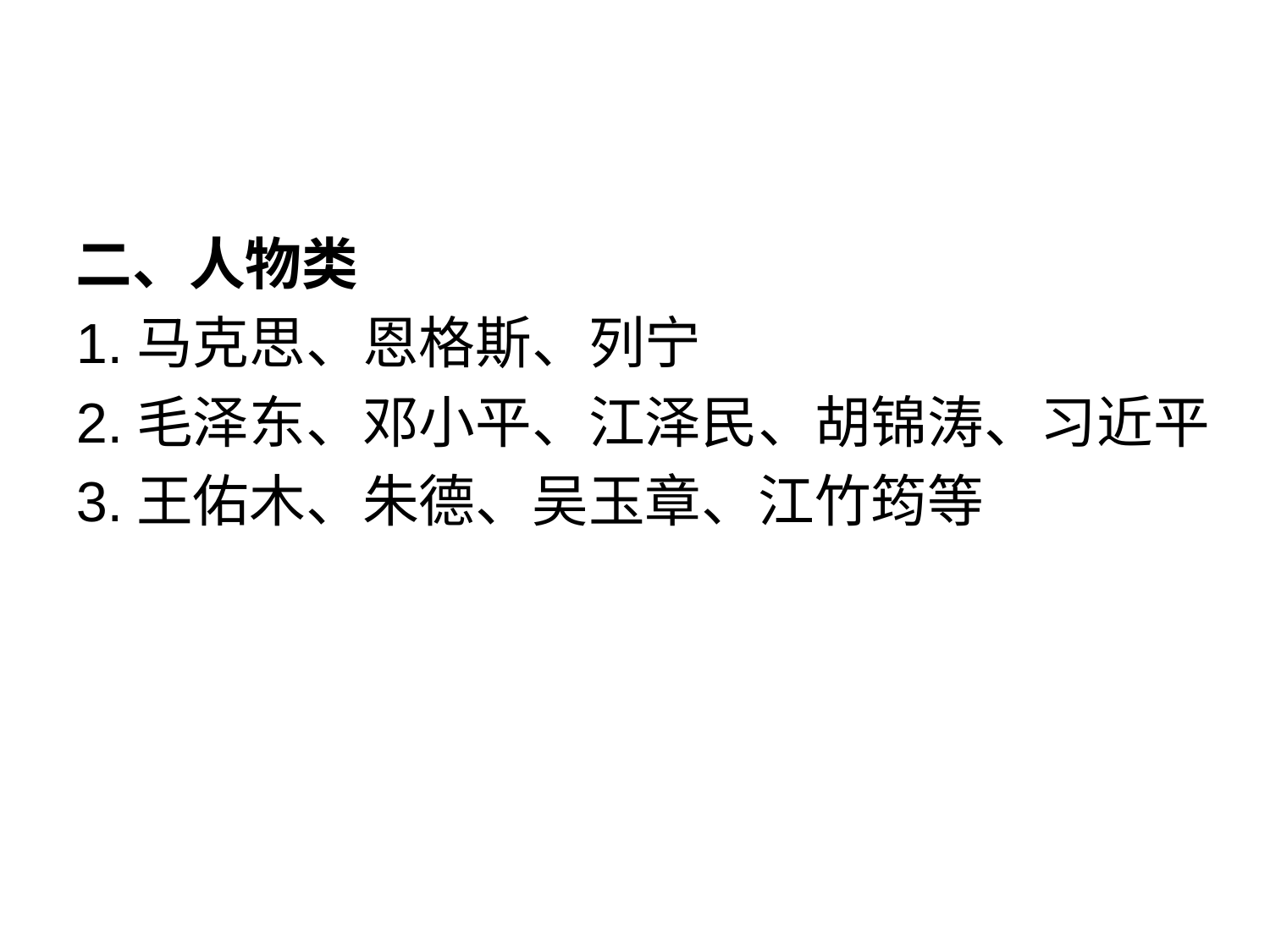

#
二、人物类
1.马克思、恩格斯、列宁
2.毛泽东、邓小平、江泽民、胡锦涛、习近平
3.王佑木、朱德、吴玉章、江竹筠等